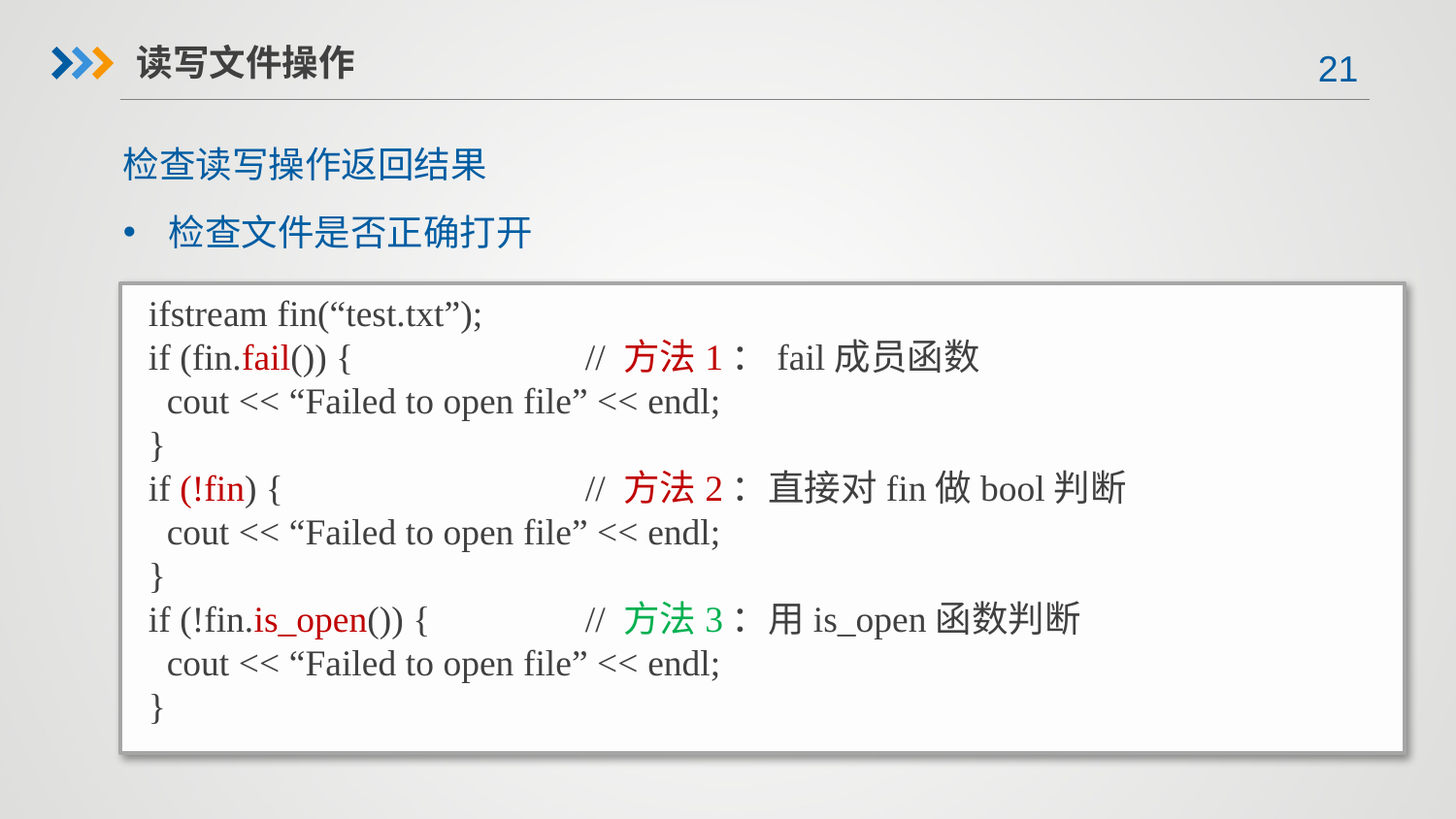

读写文件操作
检查读写操作返回结果
检查文件是否正确打开

ifstream fin(“test.txt”);
if (fin.fail()) {		// 方法1：fail成员函数
  cout << “Failed to open file” << endl;
}
if (!fin) {			// 方法2：直接对fin做bool判断
  cout << “Failed to open file” << endl;
}
if (!fin.is_open()) {		// 方法3：用is_open函数判断
  cout << “Failed to open file” << endl;
}